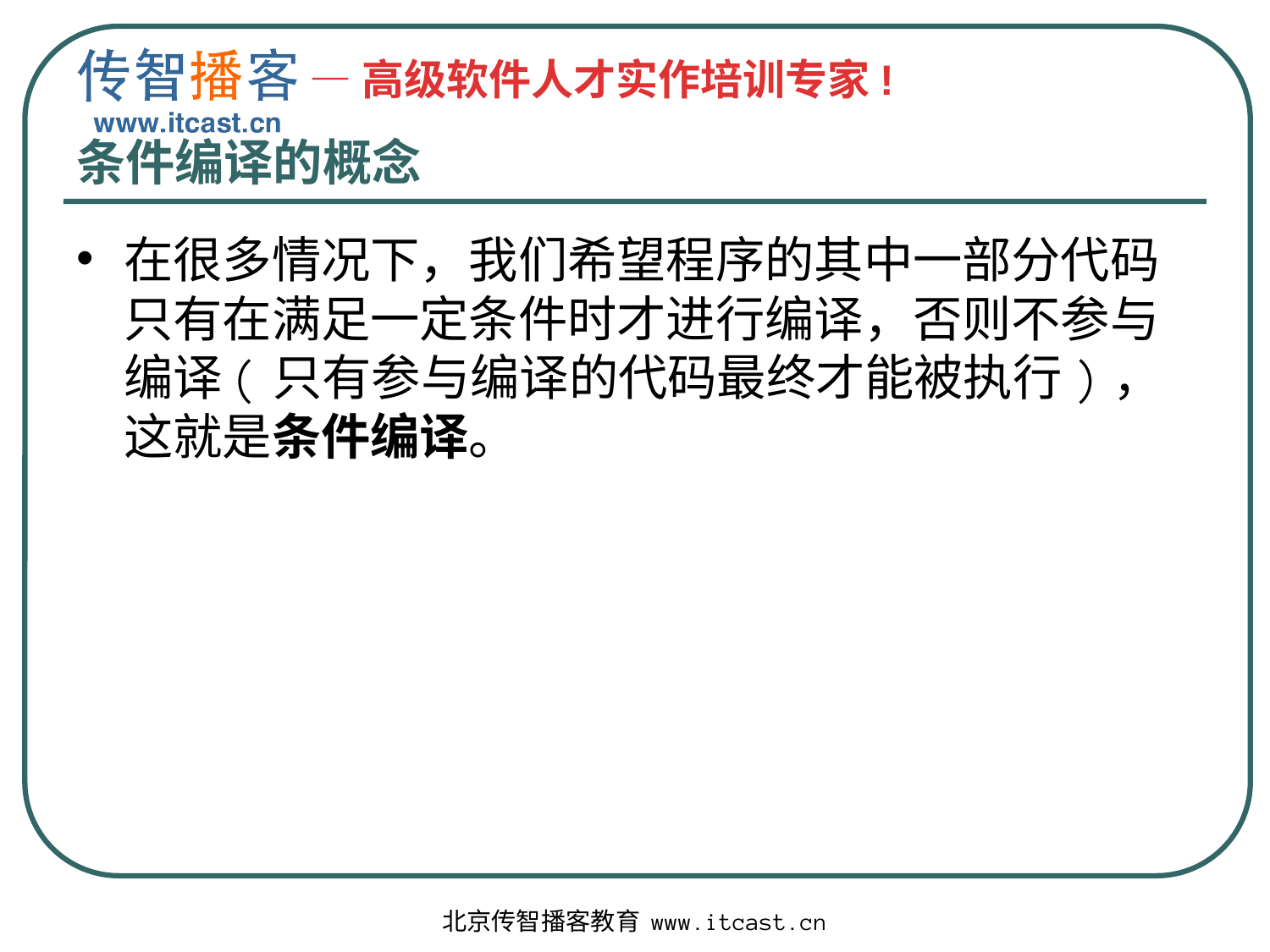

# 条件编译的概念
在很多情况下，我们希望程序的其中一部分代码只有在满足一定条件时才进行编译，否则不参与编译(只有参与编译的代码最终才能被执行)，这就是条件编译。